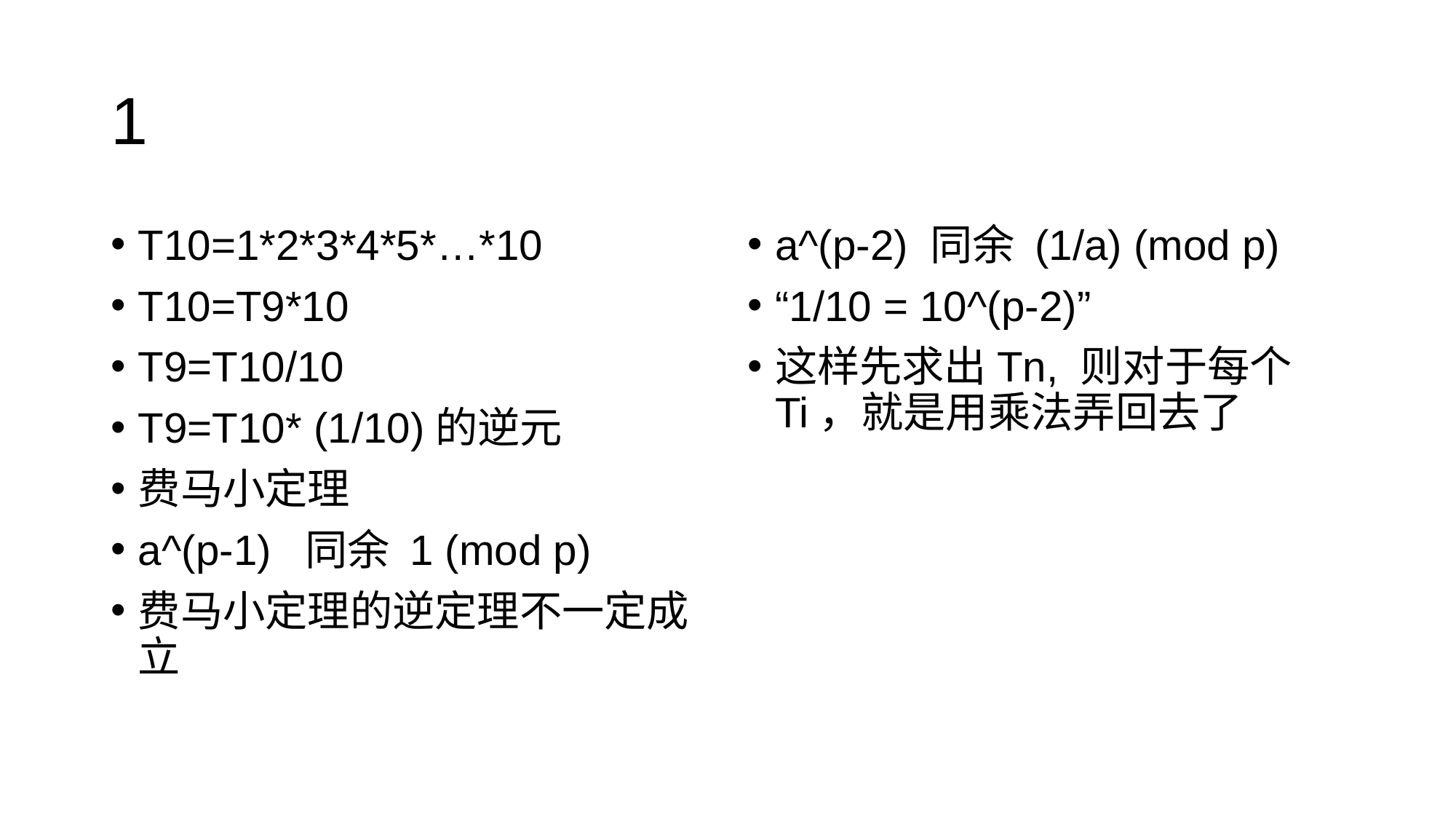

# 1
T10=1*2*3*4*5*…*10
T10=T9*10
T9=T10/10
T9=T10* (1/10)的逆元
费马小定理
a^(p-1)  同余 1 (mod p)
费马小定理的逆定理不一定成立

a^(p-2) 同余 (1/a) (mod p)
“1/10 = 10^(p-2)”
这样先求出Tn, 则对于每个Ti，就是用乘法弄回去了